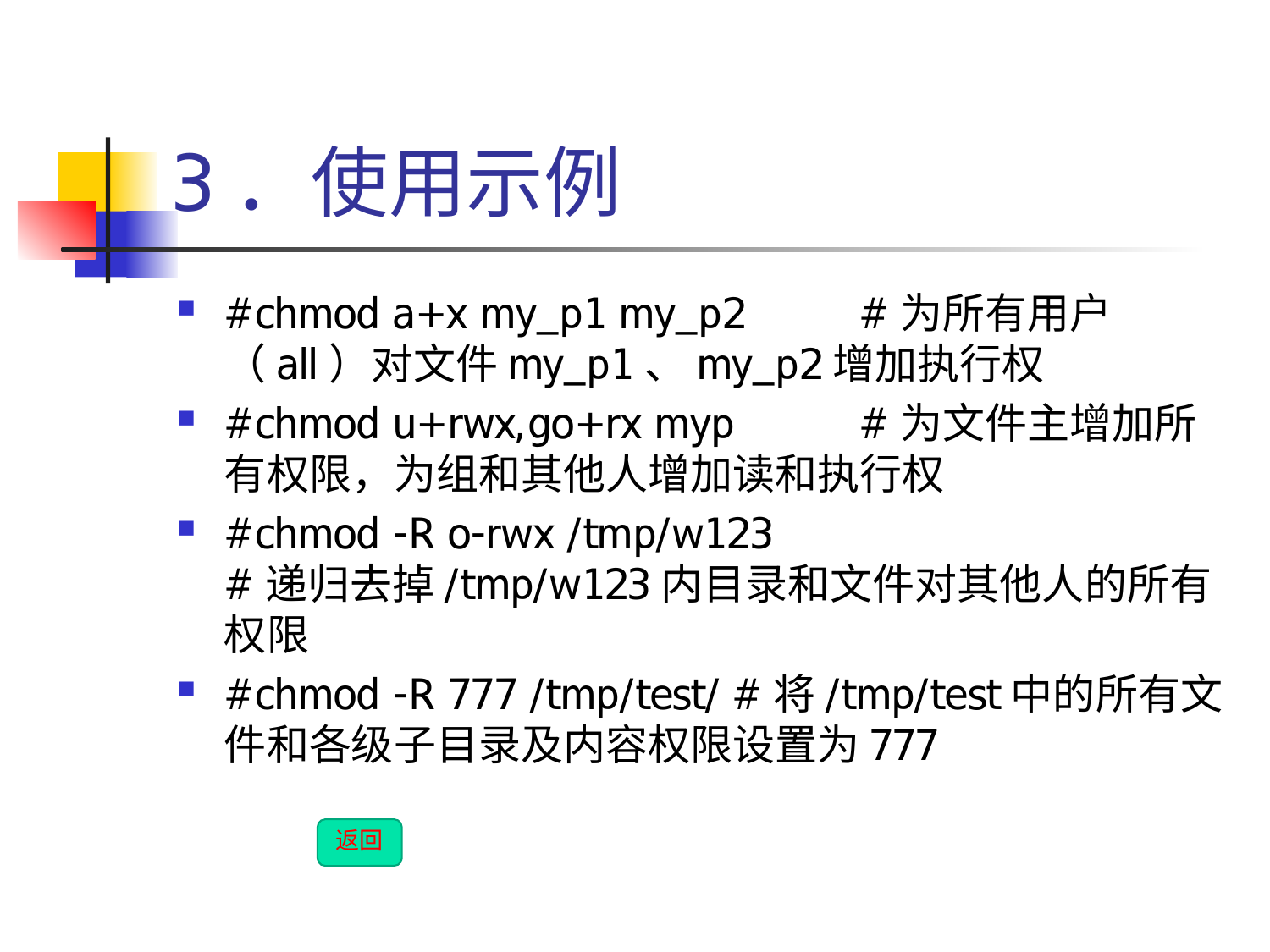

# 3．使用示例
#chmod a+x my_p1 my_p2	#为所有用户（all）对文件my_p1、my_p2增加执行权
#chmod u+rwx,go+rx myp	#为文件主增加所有权限，为组和其他人增加读和执行权
#chmod -R o-rwx /tmp/w123	#递归去掉/tmp/w123内目录和文件对其他人的所有权限
#chmod -R 777 /tmp/test/	#将/tmp/test中的所有文件和各级子目录及内容权限设置为777
返回